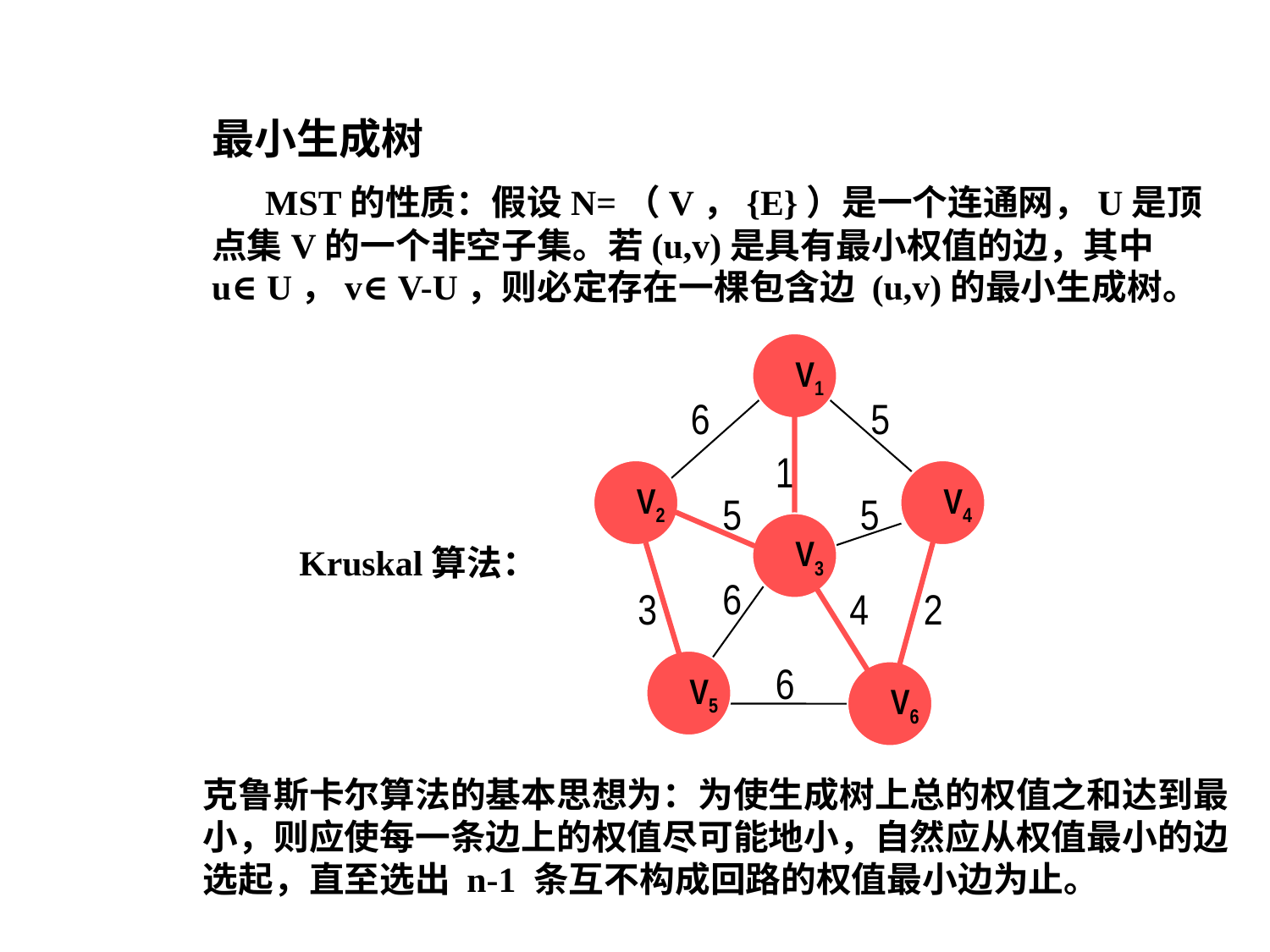

最小生成树
      MST的性质：假设N=（V，{E}）是一个连通网，U是顶点集V的一个非空子集。若(u,v)是具有最小权值的边，其中u∈U，v∈V-U，则必定存在一棵包含边 (u,v)的最小生成树。

V1
V1
6
5

1
V2
V2
V4
V4
5
5

V3
V3

Kruskal算法：

6
3
4
2

V5
V5
6
V6
V6

克鲁斯卡尔算法的基本思想为：为使生成树上总的权值之和达到最小，则应使每一条边上的权值尽可能地小，自然应从权值最小的边选起，直至选出 n-1 条互不构成回路的权值最小边为止。